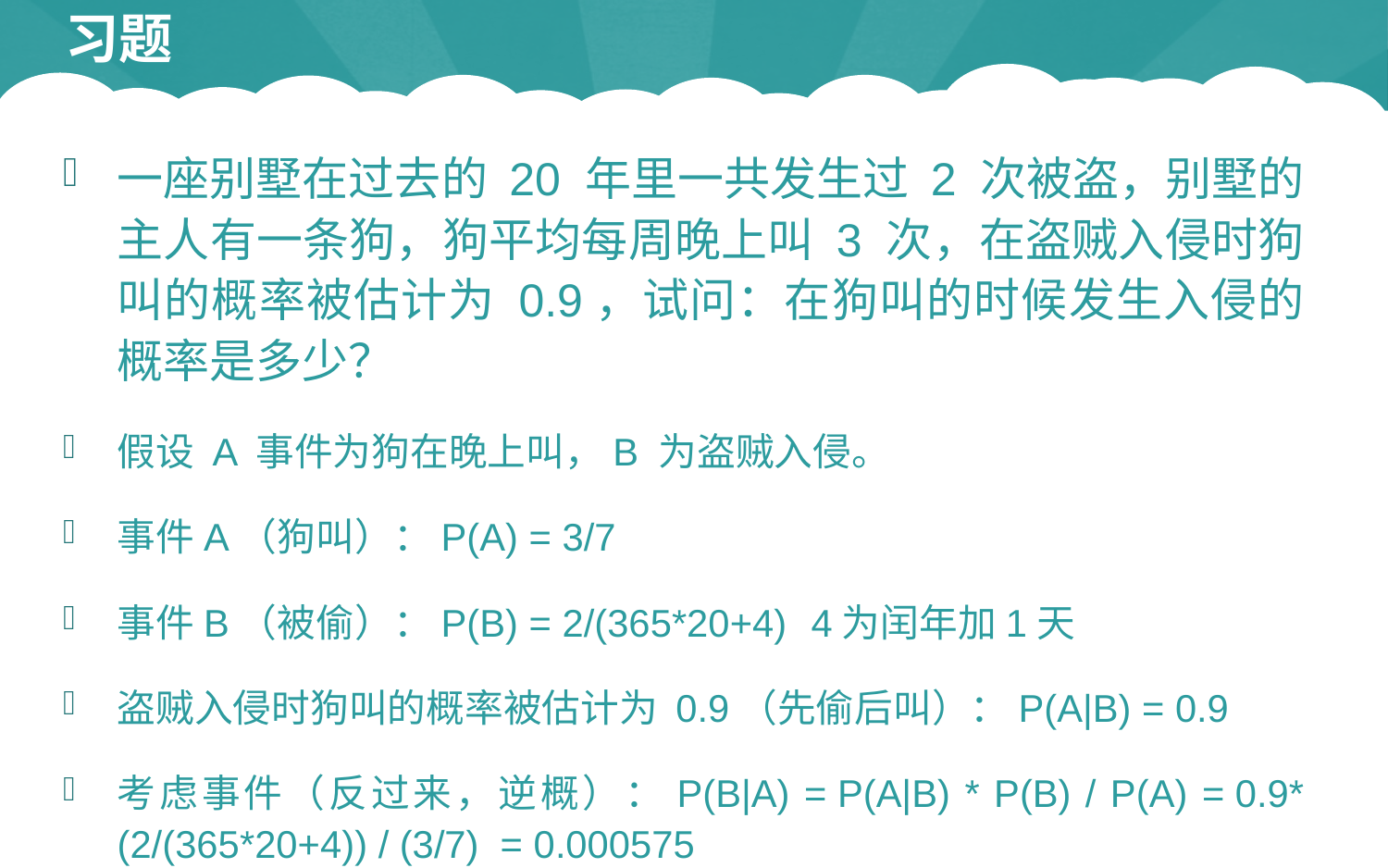

# 习题
一座别墅在过去的 20 年里一共发生过 2 次被盗，别墅的主人有一条狗，狗平均每周晚上叫 3 次，在盗贼入侵时狗叫的概率被估计为 0.9，试问：在狗叫的时候发生入侵的概率是多少？
假设 A 事件为狗在晚上叫，B 为盗贼入侵。
事件A（狗叫）：P(A) = 3/7
事件B（被偷）：P(B) = 2/(365*20+4)	4为闰年加1天
盗贼入侵时狗叫的概率被估计为 0.9（先偷后叫）：P(A|B) = 0.9
考虑事件（反过来，逆概）：P(B|A) = P(A|B) * P(B) / P(A) = 0.9* (2/(365*20+4)) / (3/7)  = 0.000575